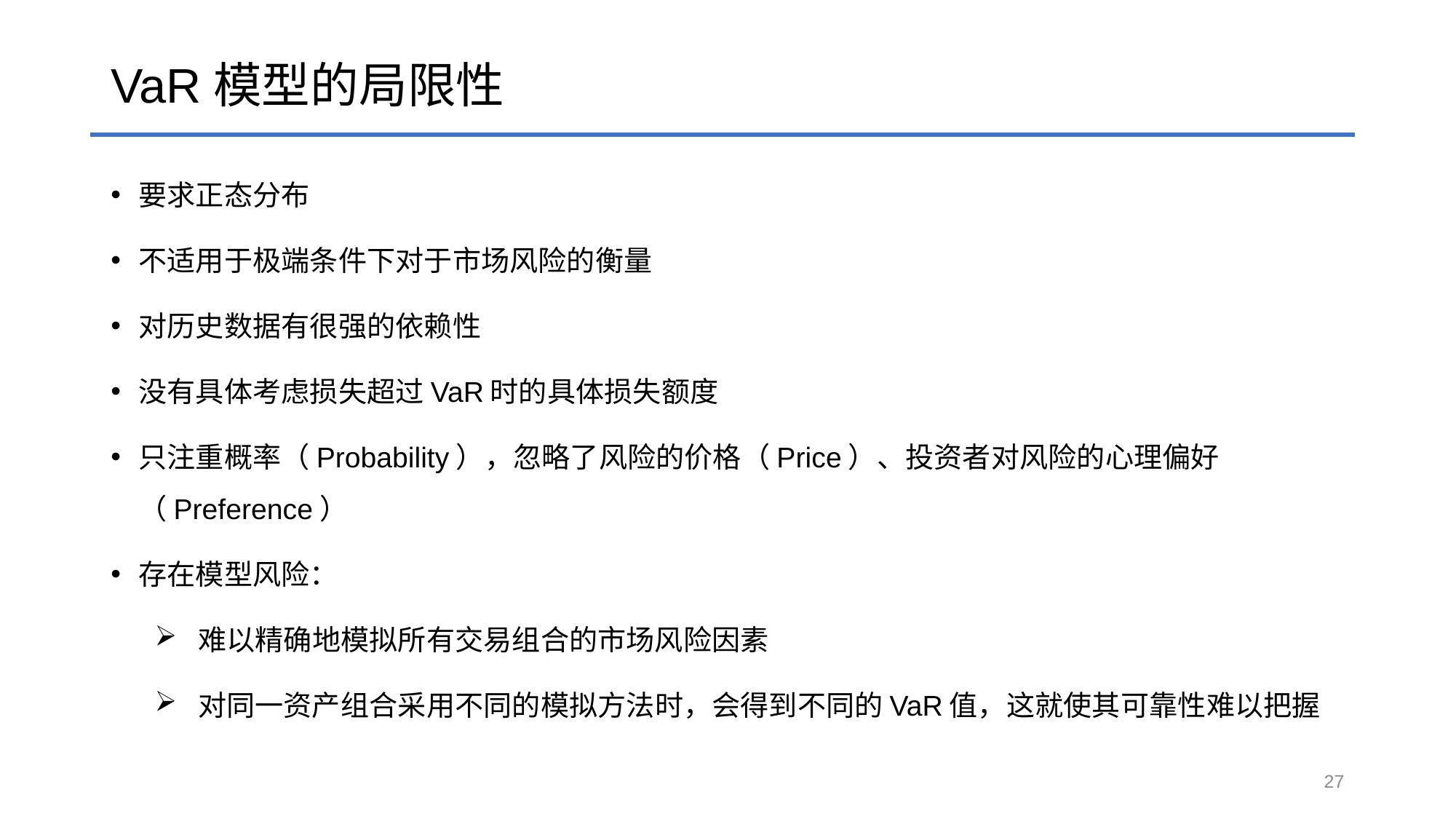

# VaR模型的局限性
要求正态分布
不适用于极端条件下对于市场风险的衡量
对历史数据有很强的依赖性
没有具体考虑损失超过VaR时的具体损失额度
只注重概率（Probability），忽略了风险的价格（Price）、投资者对风险的心理偏好（Preference）
存在模型风险：
难以精确地模拟所有交易组合的市场风险因素
对同一资产组合采用不同的模拟方法时，会得到不同的VaR值，这就使其可靠性难以把握

27